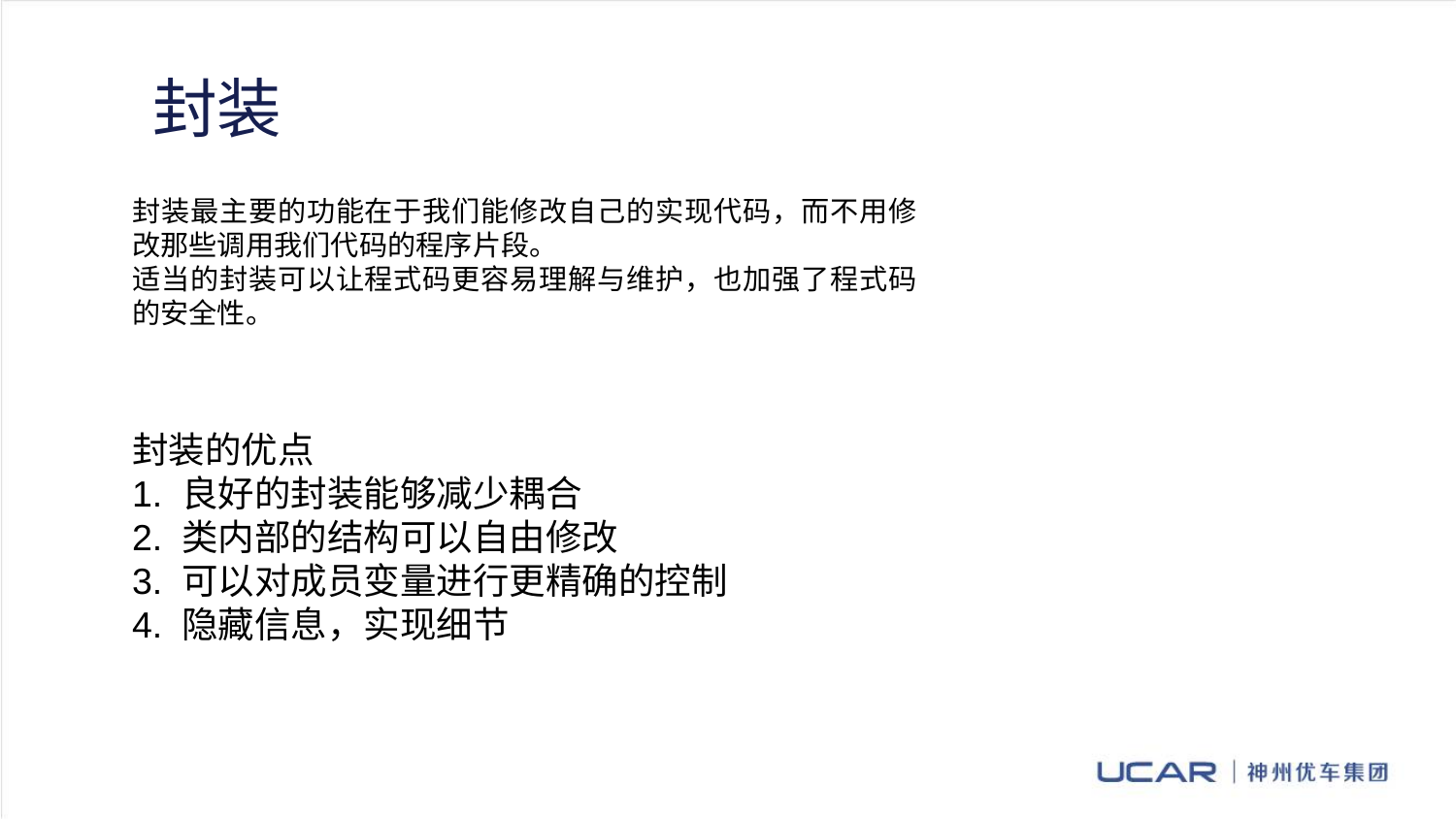

封装
封装最主要的功能在于我们能修改自己的实现代码，而不用修改那些调用我们代码的程序片段。
适当的封装可以让程式码更容易理解与维护，也加强了程式码的安全性。
封装的优点
1. 良好的封装能够减少耦合
2. 类内部的结构可以自由修改
3. 可以对成员变量进行更精确的控制
4. 隐藏信息，实现细节